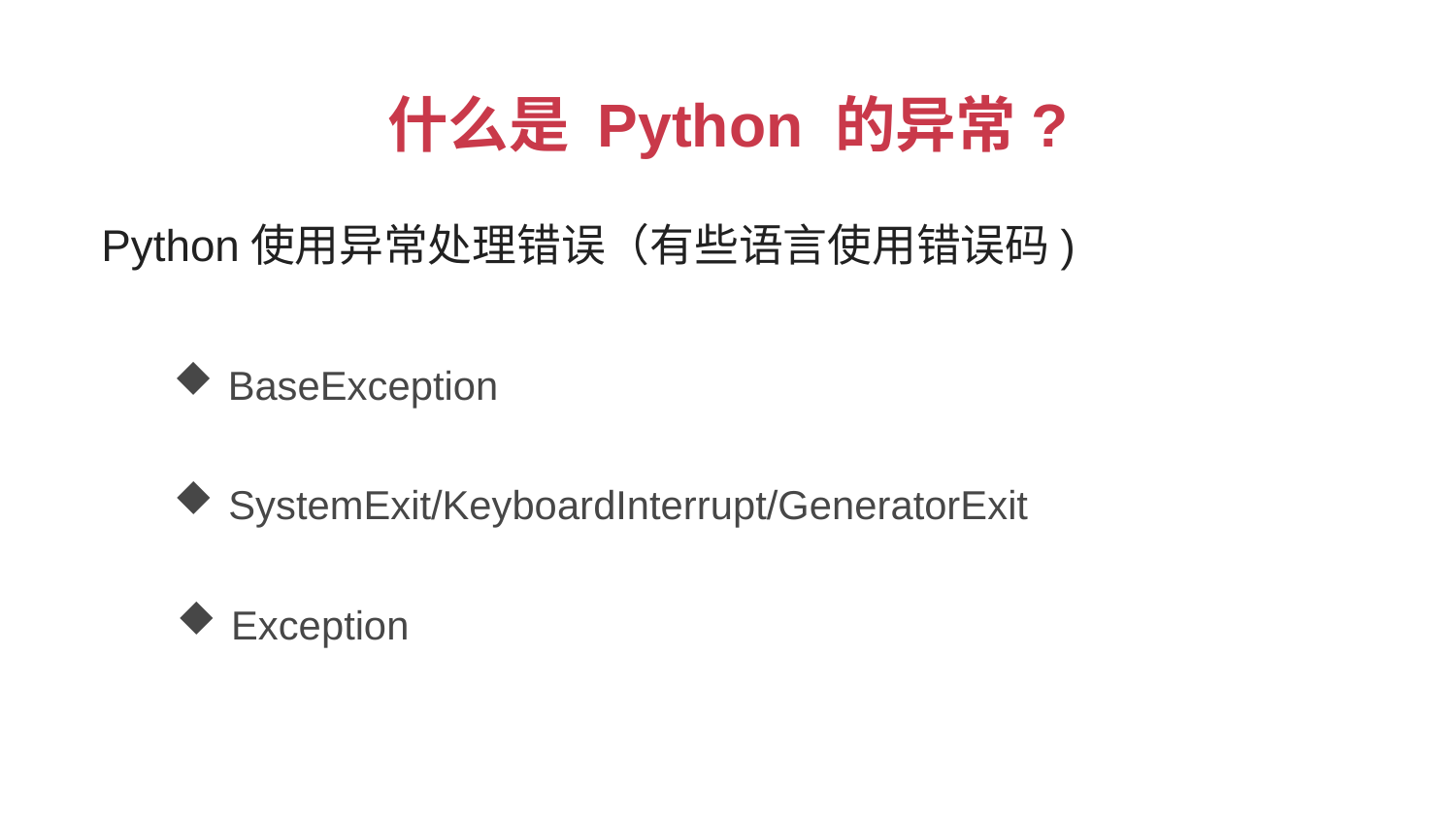

什么是 Python 的异常?
 Python使用异常处理错误（有些语言使用错误码)
BaseException
SystemExit/KeyboardInterrupt/GeneratorExit
Exception